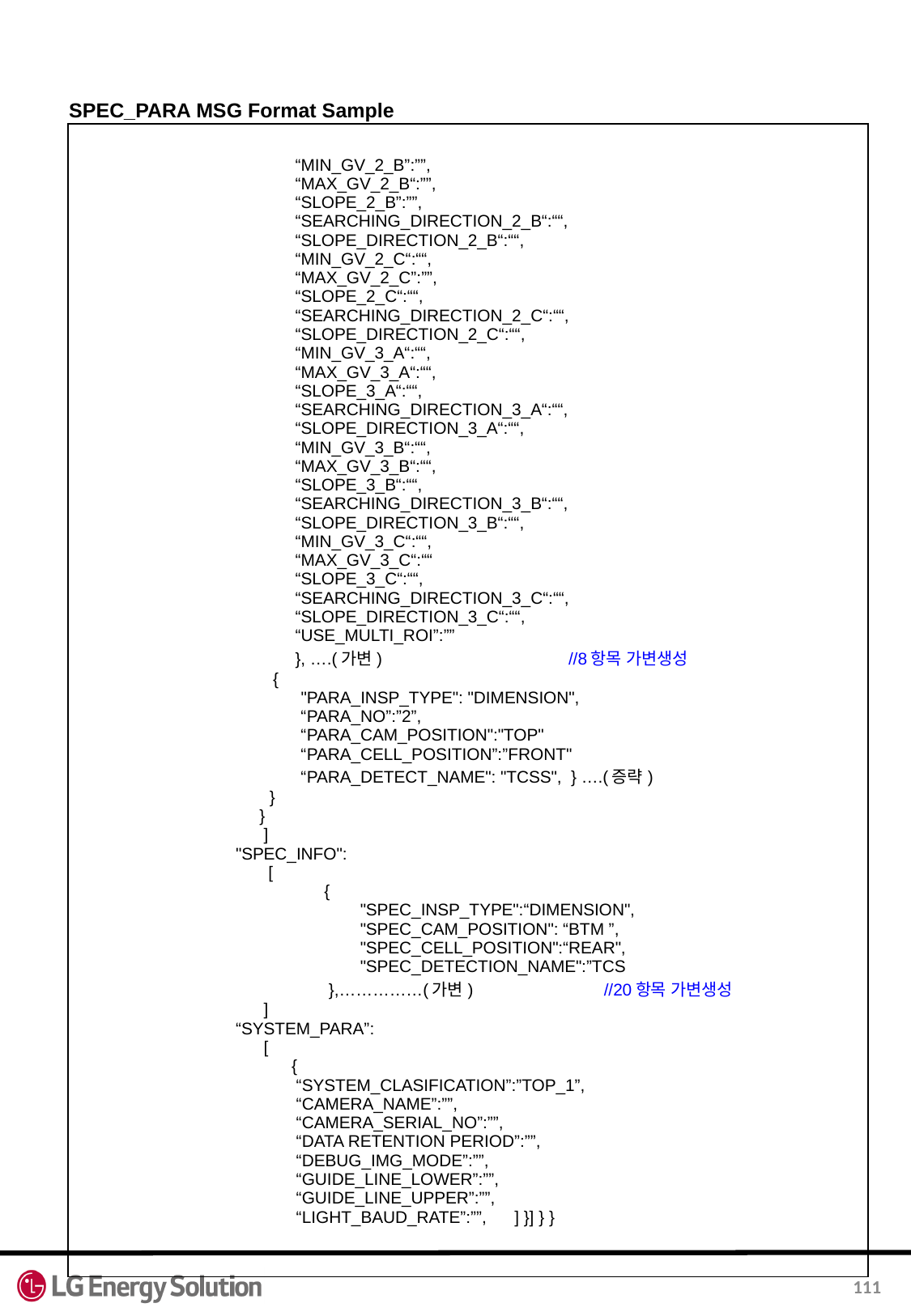

SPEC_PARA MSG Format Sample
| “MIN\_GV\_2\_B”:””, “MAX\_GV\_2\_B“:””, “SLOPE\_2\_B”:””, “SEARCHING\_DIRECTION\_2\_B“:““, “SLOPE\_DIRECTION\_2\_B“:““, “MIN\_GV\_2\_C“:““, “MAX\_GV\_2\_C”:””, “SLOPE\_2\_C“:““, “SEARCHING\_DIRECTION\_2\_C“:““, “SLOPE\_DIRECTION\_2\_C“:““, “MIN\_GV\_3\_A“:““, “MAX\_GV\_3\_A“:““, “SLOPE\_3\_A“:““, “SEARCHING\_DIRECTION\_3\_A“:““, “SLOPE\_DIRECTION\_3\_A“:““, “MIN\_GV\_3\_B“:““, “MAX\_GV\_3\_B“:““, “SLOPE\_3\_B“:““, “SEARCHING\_DIRECTION\_3\_B“:““, “SLOPE\_DIRECTION\_3\_B“:““, “MIN\_GV\_3\_C“:““, “MAX\_GV\_3\_C“:““ “SLOPE\_3\_C“:““, “SEARCHING\_DIRECTION\_3\_C“:““, “SLOPE\_DIRECTION\_3\_C“:““, “USE\_MULTI\_ROI”:”” }, ….(가변) //8항목 가변생성 { "PARA\_INSP\_TYPE": "DIMENSION", “PARA\_NO”:”2”, “PARA\_CAM\_POSITION":"TOP" “PARA\_CELL\_POSITION”:”FRONT" “PARA\_DETECT\_NAME": "TCSS", } ….(증략) } } ] "SPEC\_INFO": [ { "SPEC\_INSP\_TYPE":“DIMENSION", "SPEC\_CAM\_POSITION": “BTM ”, "SPEC\_CELL\_POSITION":“REAR", "SPEC\_DETECTION\_NAME":”TCS },……………(가변) //20항목 가변생성 ] “SYSTEM\_PARA”: [ { “SYSTEM\_CLASIFICATION”:”TOP\_1”, “CAMERA\_NAME”:””, “CAMERA\_SERIAL\_NO”:””, “DATA RETENTION PERIOD”:””, “DEBUG\_IMG\_MODE”:””, “GUIDE\_LINE\_LOWER”:””, “GUIDE\_LINE\_UPPER”:””, “LIGHT\_BAUD\_RATE”:””, ] }] } } |
| --- |
111